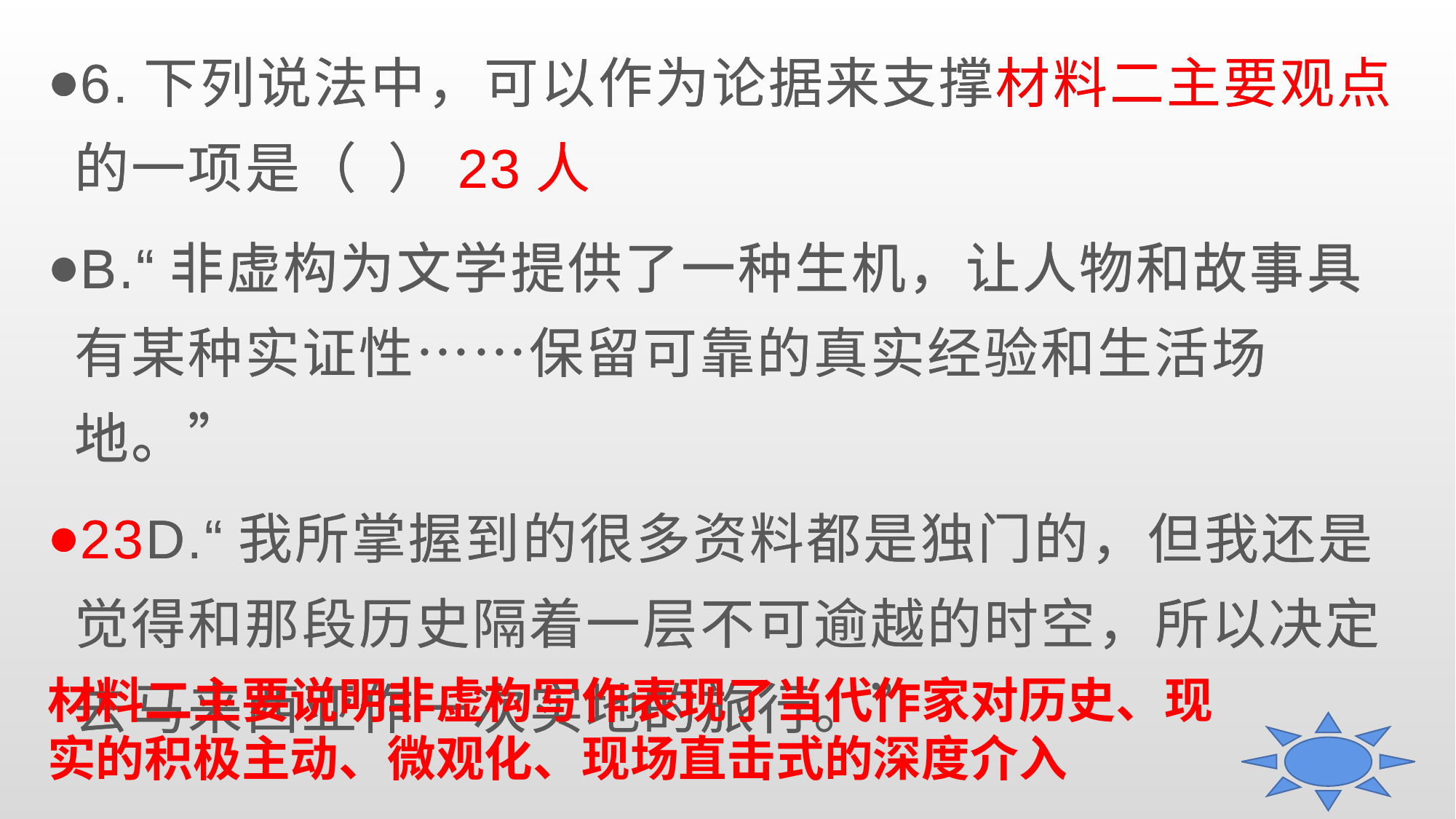

6.下列说法中，可以作为论据来支撑材料二主要观点的一项是（  ）23人
B.“非虚构为文学提供了一种生机，让人物和故事具有某种实证性……保留可靠的真实经验和生活场地。”
23D.“我所掌握到的很多资料都是独门的，但我还是觉得和那段历史隔着一层不可逾越的时空，所以决定去马来西亚作一次实地的旅行。”
6.下列说法中，可以作为论据来支撑材料二主要观点的一项是（  ）23人
B.“非虚构为文学提供了一种生机，让人物和故事具有某种实证性……保留可靠的真实经验和生活场地。”
23D.“我所掌握到的很多资料都是独门的，但我还是觉得和那段历史隔着一层不可逾越的时空，所以决定去马来西亚作一次实地的旅行。”
材料二主要说明非虚构写作表现了当代作家对历史、现实的积极主动、微观化、现场直击式的深度介入